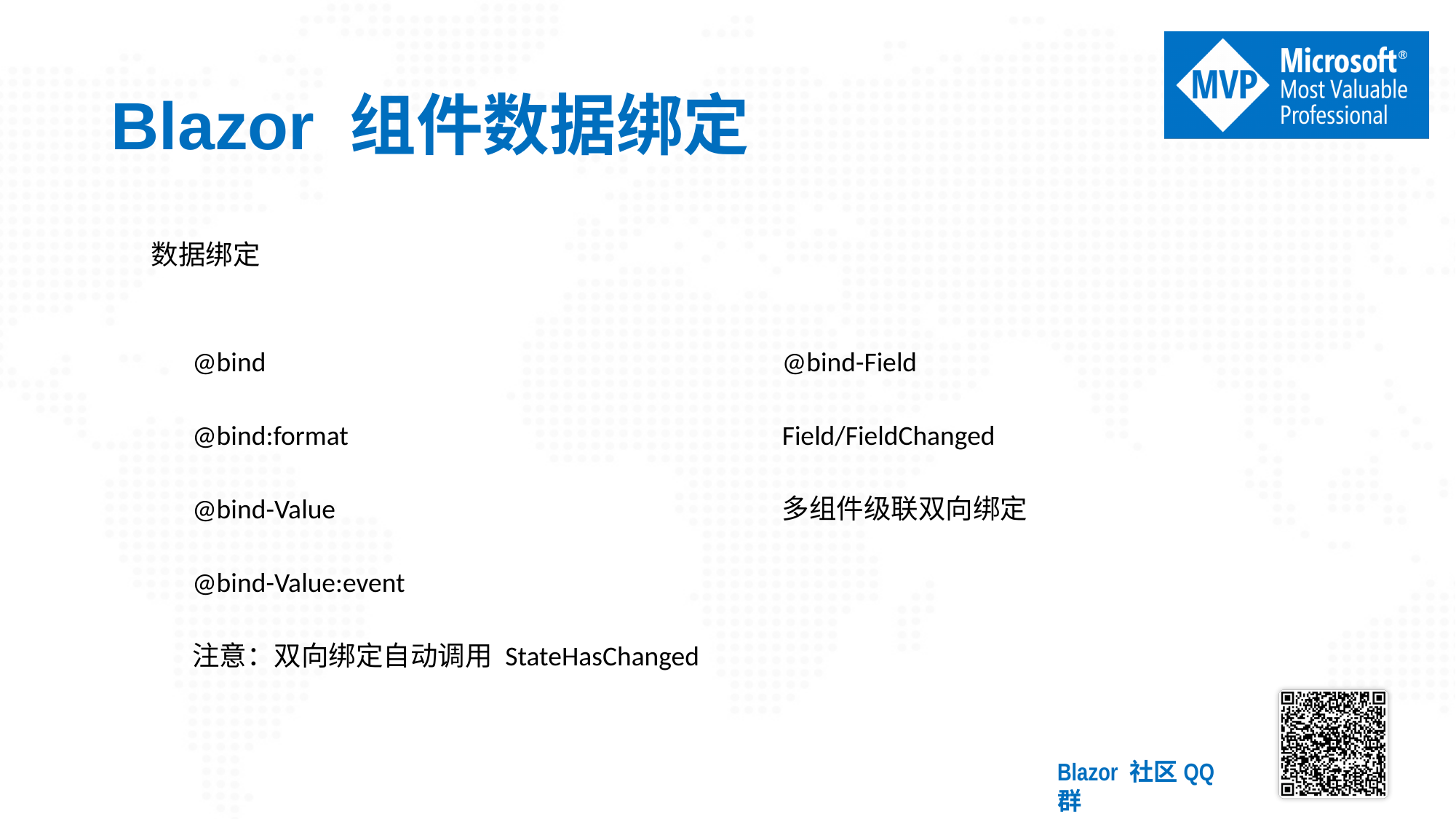

# Blazor 组件数据绑定
数据绑定
@bind
@bind-Field
@bind:format
Field/FieldChanged
@bind-Value
多组件级联双向绑定
@bind-Value:event
注意：双向绑定自动调用 StateHasChanged